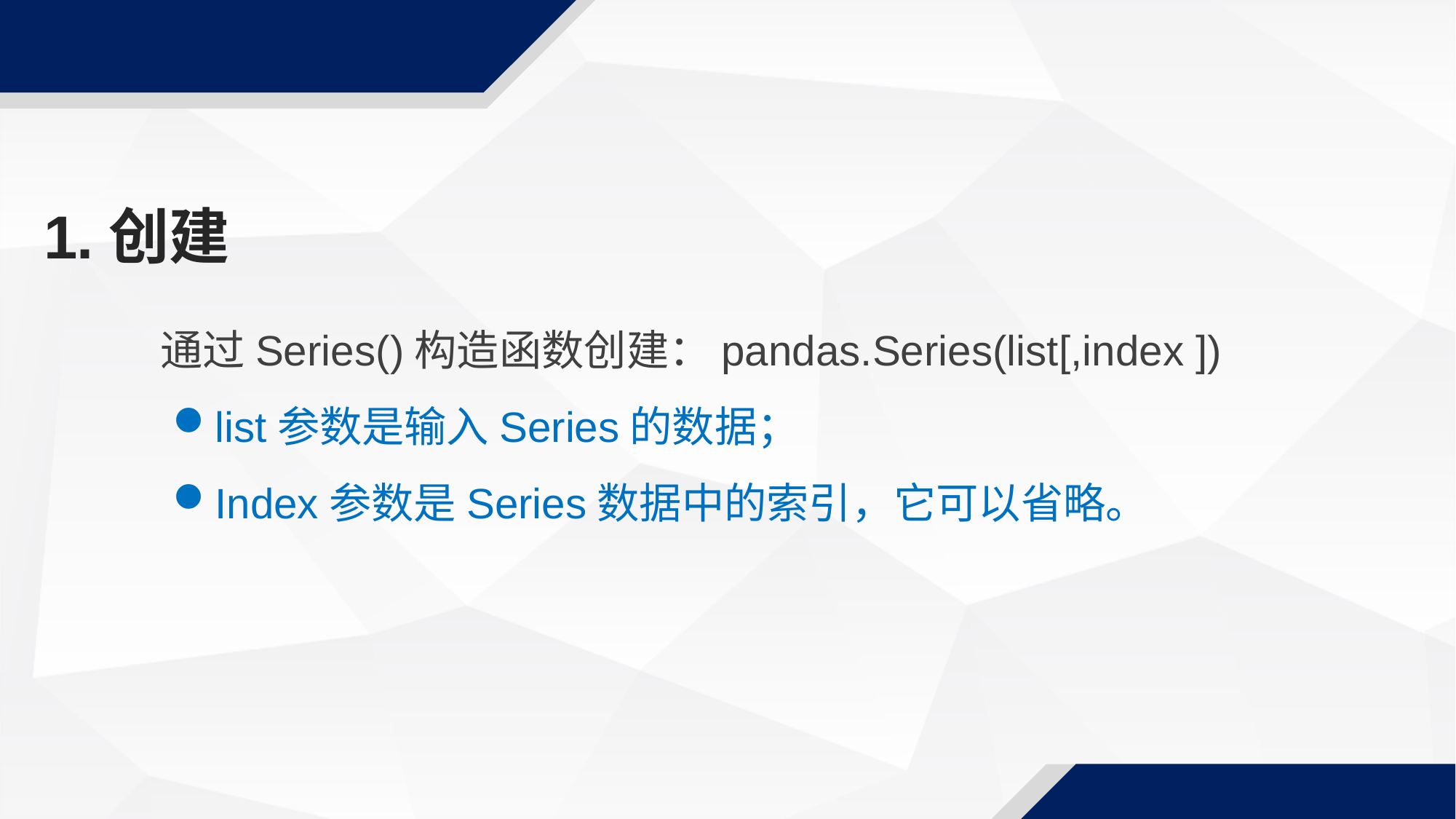

1.创建
通过Series()构造函数创建：pandas.Series(list[,index ])
list参数是输入Series的数据；
Index参数是Series数据中的索引，它可以省略。